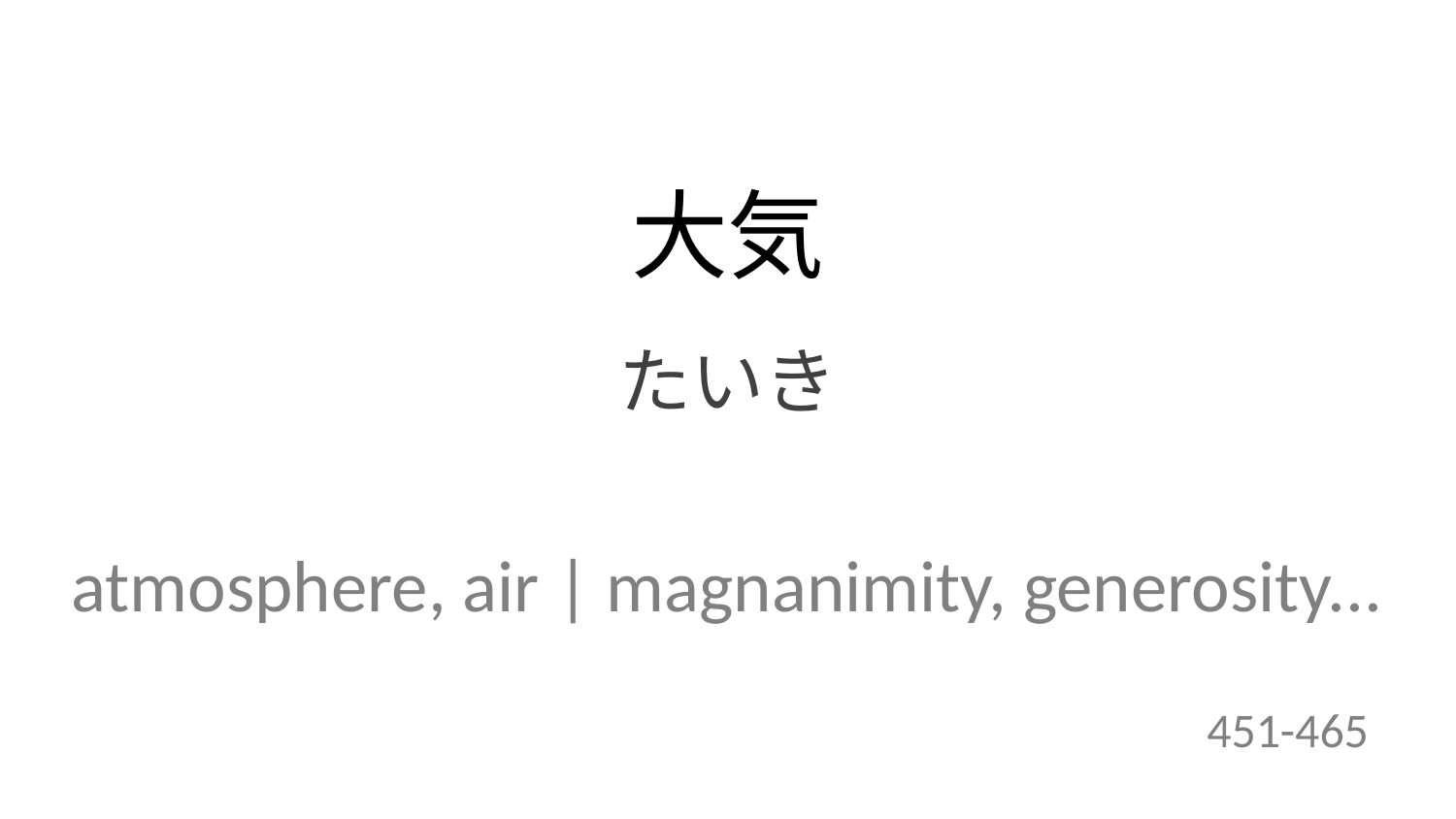

大気

たいき
atmosphere, air | magnanimity, generosity...
451-465